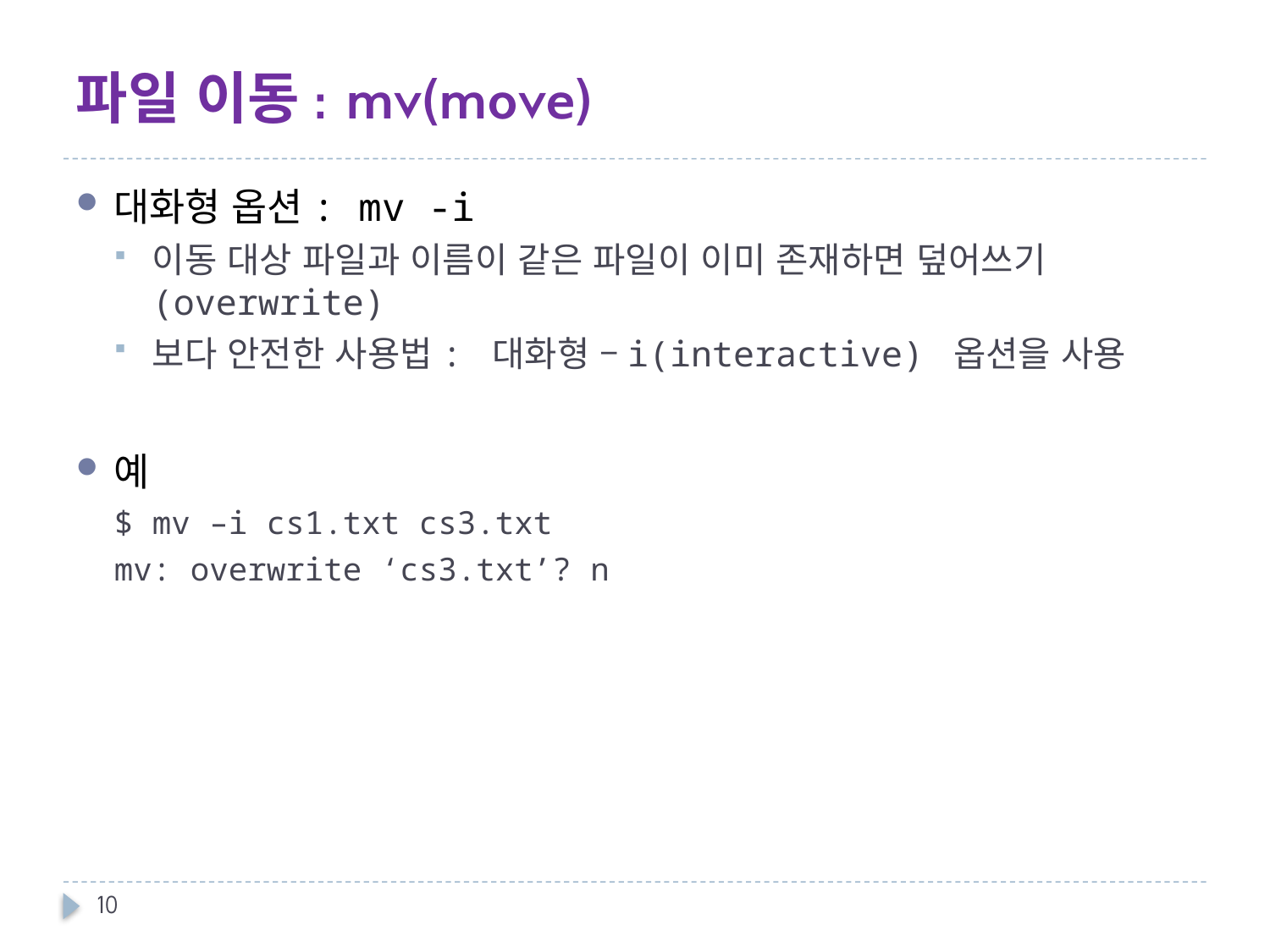

# 파일 이동: mv(move)
대화형 옵션: mv -i
이동 대상 파일과 이름이 같은 파일이 이미 존재하면 덮어쓰기(overwrite)
보다 안전한 사용법: 대화형 –i(interactive) 옵션을 사용

예
$ mv –i cs1.txt cs3.txt
mv: overwrite ‘cs3.txt’? n

10